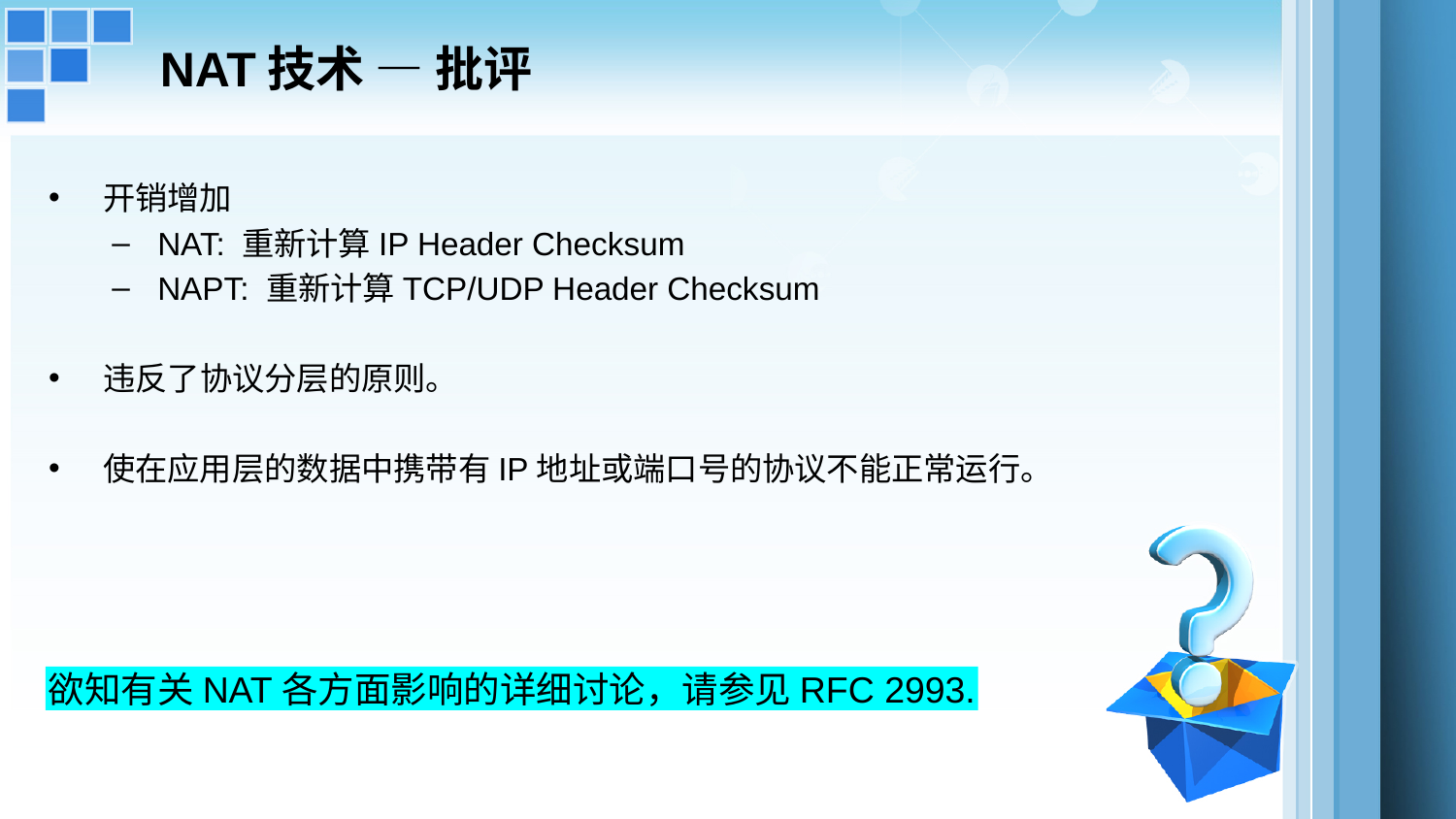

NAT技术 — 批评
开销增加
NAT: 重新计算IP Header Checksum
NAPT: 重新计算TCP/UDP Header Checksum

违反了协议分层的原则。

使在应用层的数据中携带有IP地址或端口号的协议不能正常运行。
欲知有关NAT各方面影响的详细讨论，请参见RFC 2993.